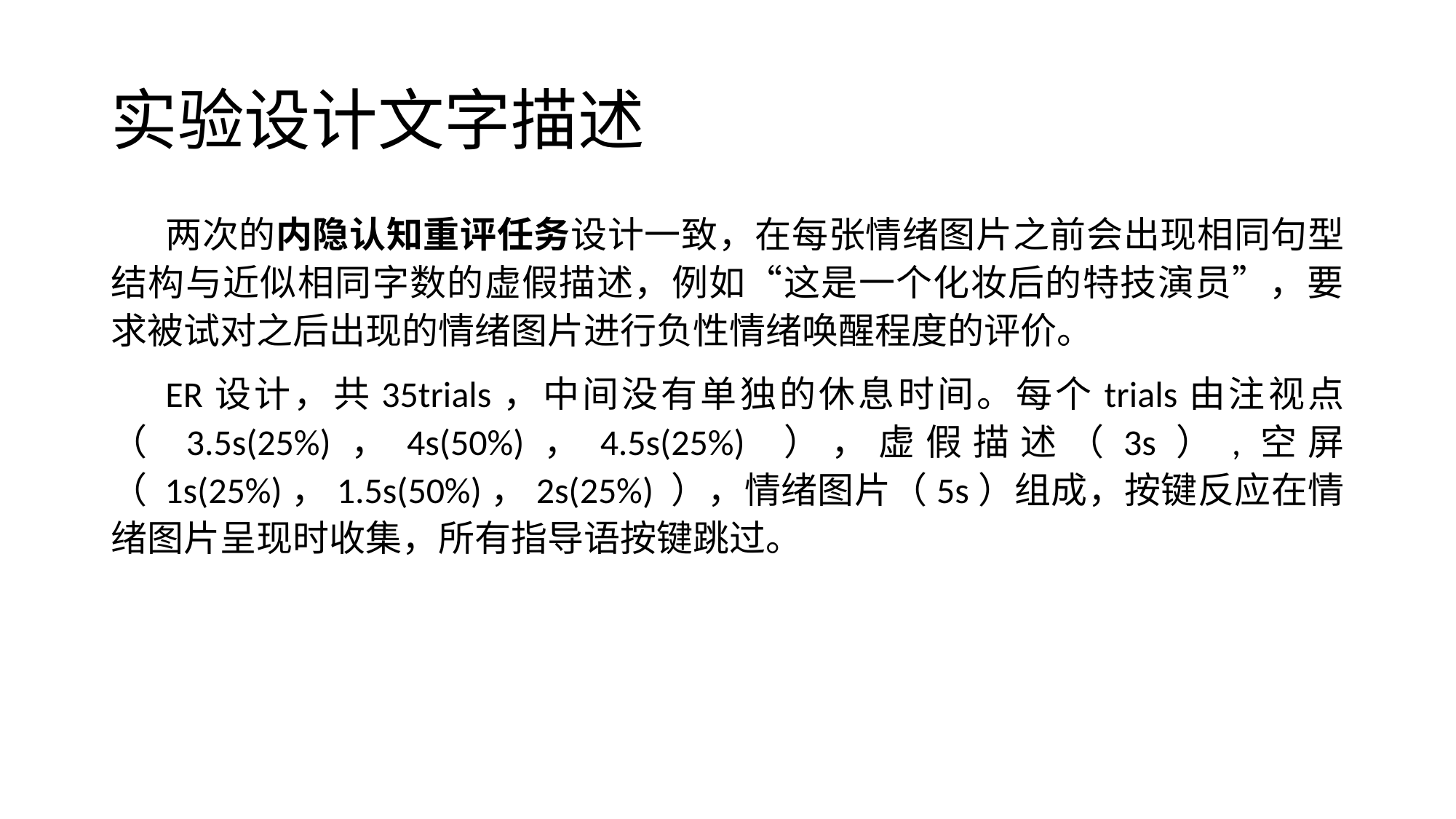

# 实验设计文字描述
两次的内隐认知重评任务设计一致，在每张情绪图片之前会出现相同句型结构与近似相同字数的虚假描述，例如“这是一个化妆后的特技演员”，要求被试对之后出现的情绪图片进行负性情绪唤醒程度的评价。
ER设计，共35trials，中间没有单独的休息时间。每个trials由注视点（ 3.5s(25%)，4s(50%)，4.5s(25%) ），虚假描述（3s）,空屏（ 1s(25%)，1.5s(50%)，2s(25%) ），情绪图片（5s）组成，按键反应在情绪图片呈现时收集，所有指导语按键跳过。